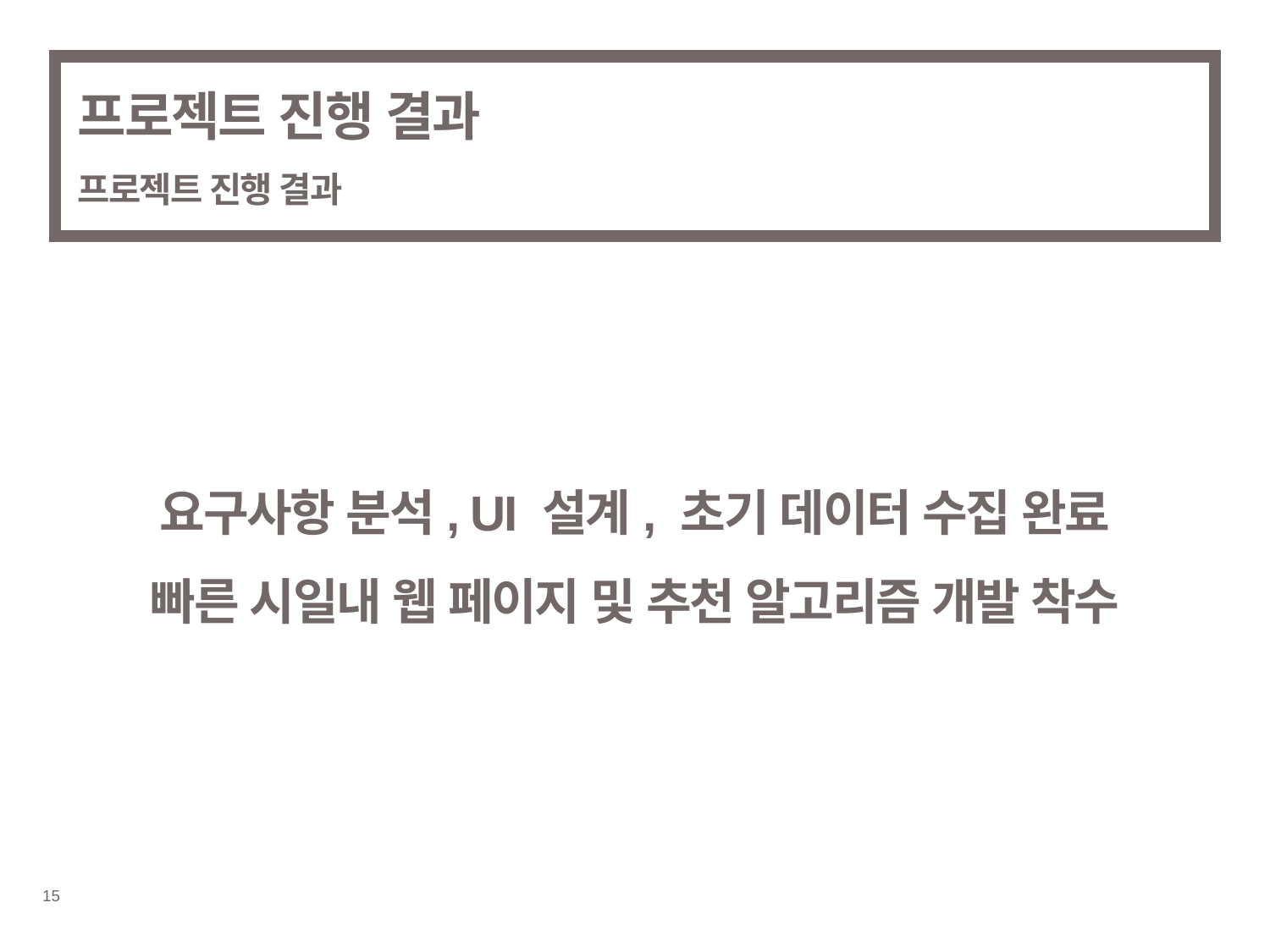

# 프로젝트 진행 결과 프로젝트 진행 결과
요구사항 분석, UI 설계, 초기 데이터 수집 완료
빠른 시일내 웹 페이지 및 추천 알고리즘 개발 착수